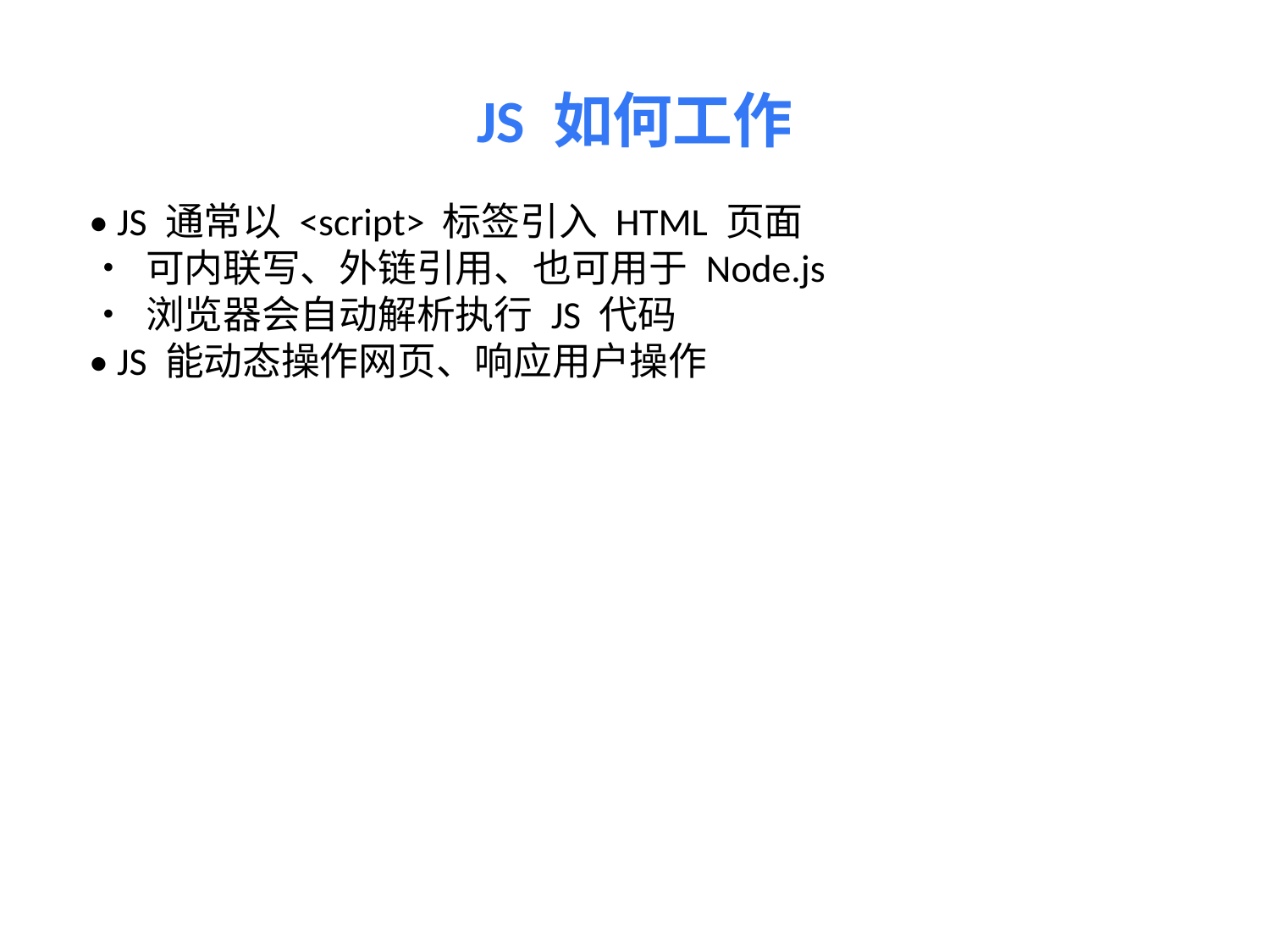

JS 如何工作

• JS 通常以 <script> 标签引入 HTML 页面
• 可内联写、外链引用、也可用于 Node.js
• 浏览器会自动解析执行 JS 代码
• JS 能动态操作网页、响应用户操作